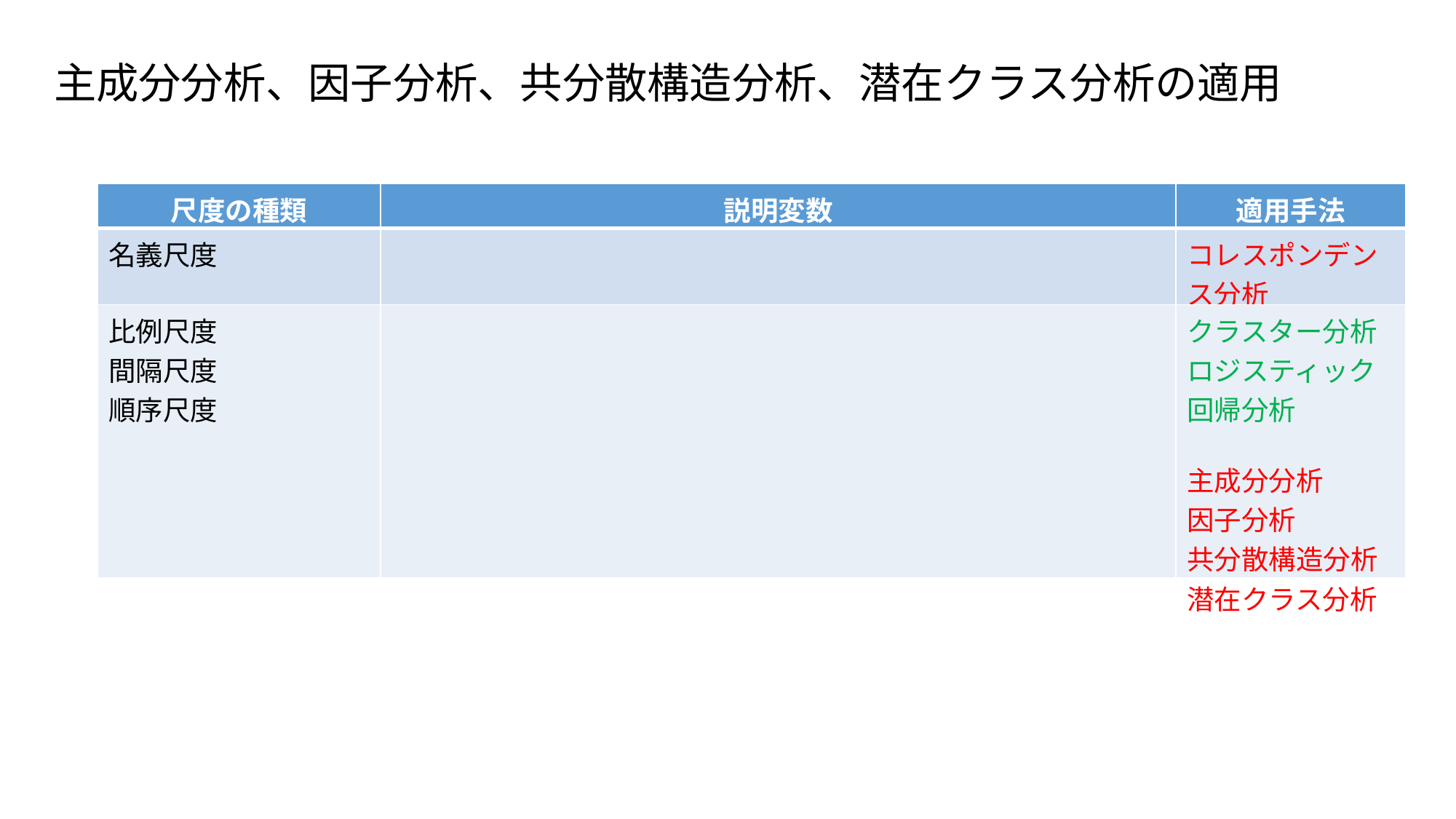

主成分分析、因子分析、共分散構造分析、潜在クラス分析の適用
| 尺度の種類 | 説明変数 | 適用手法 |
| --- | --- | --- |
| 名義尺度 |  | コレスポンデンス分析 |
| 比例尺度 間隔尺度 順序尺度 |  | クラスター分析 ロジスティック回帰分析 主成分分析 因子分析 共分散構造分析 潜在クラス分析 |